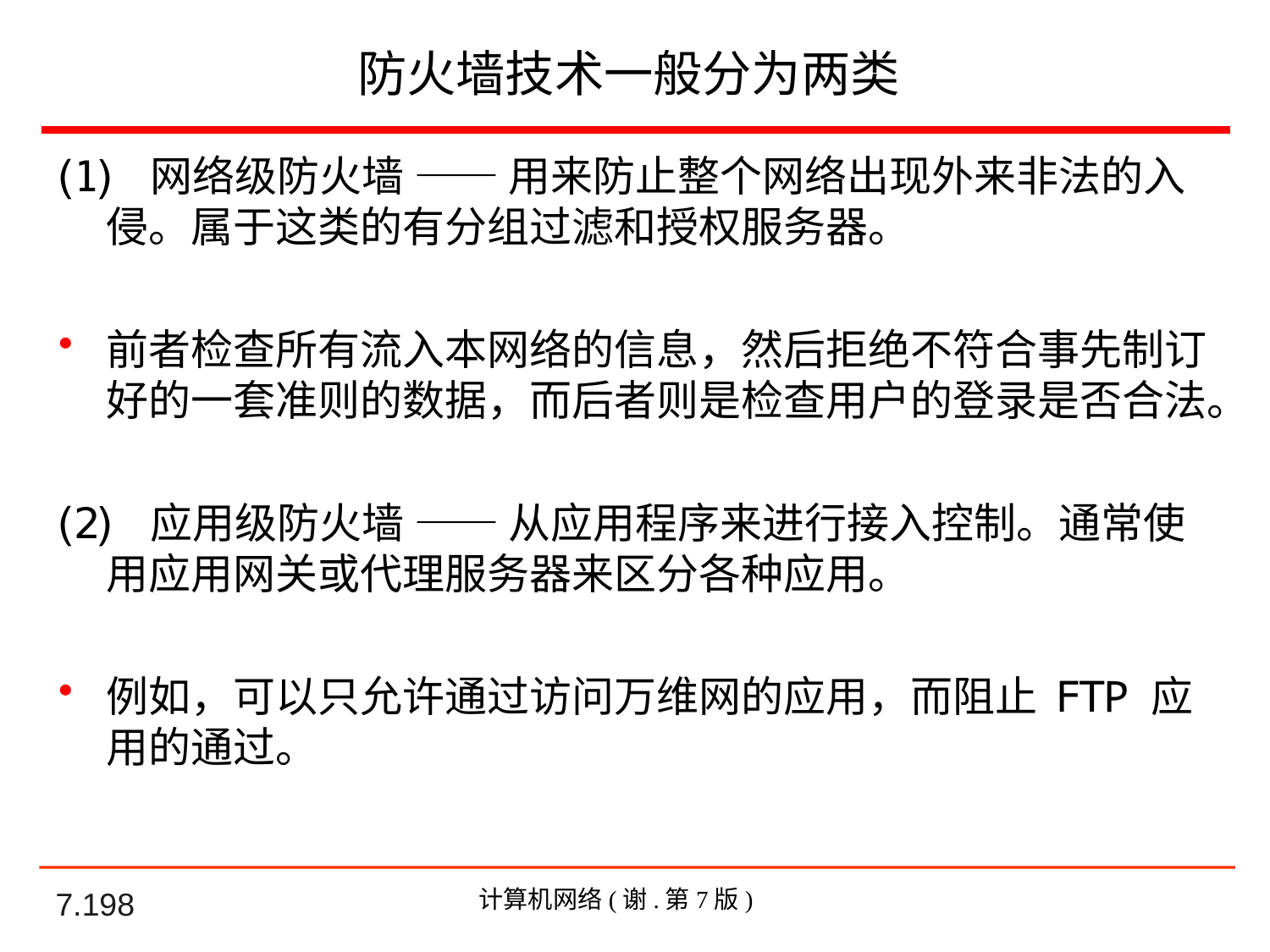

# 防火墙技术一般分为两类
(1)  网络级防火墙 —— 用来防止整个网络出现外来非法的入侵。属于这类的有分组过滤和授权服务器。

前者检查所有流入本网络的信息，然后拒绝不符合事先制订好的一套准则的数据，而后者则是检查用户的登录是否合法。

(2)  应用级防火墙 —— 从应用程序来进行接入控制。通常使用应用网关或代理服务器来区分各种应用。

例如，可以只允许通过访问万维网的应用，而阻止 FTP 应用的通过。